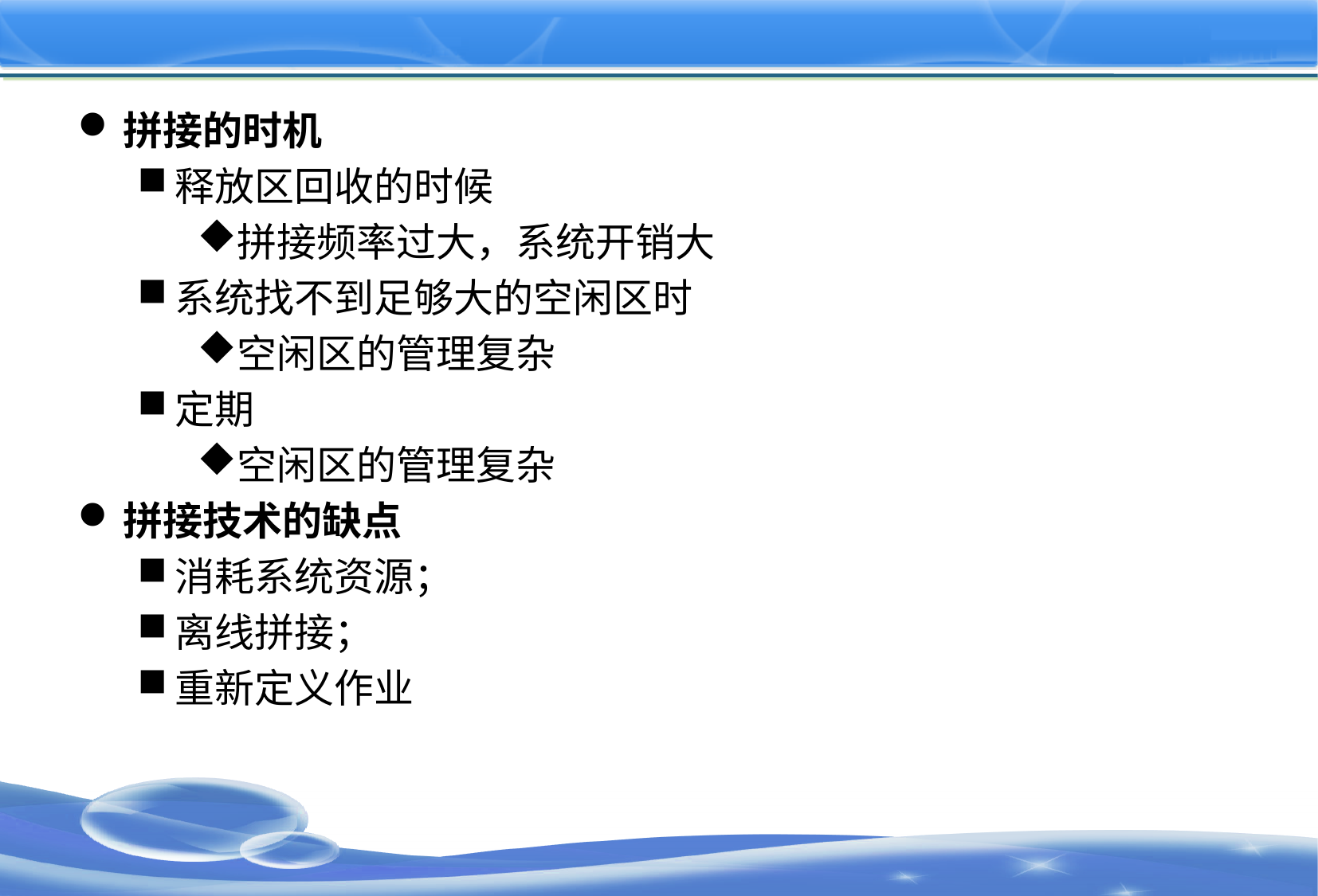

#
拼接的时机
释放区回收的时候
拼接频率过大，系统开销大
系统找不到足够大的空闲区时
空闲区的管理复杂
定期
空闲区的管理复杂
拼接技术的缺点
消耗系统资源；
离线拼接；
重新定义作业